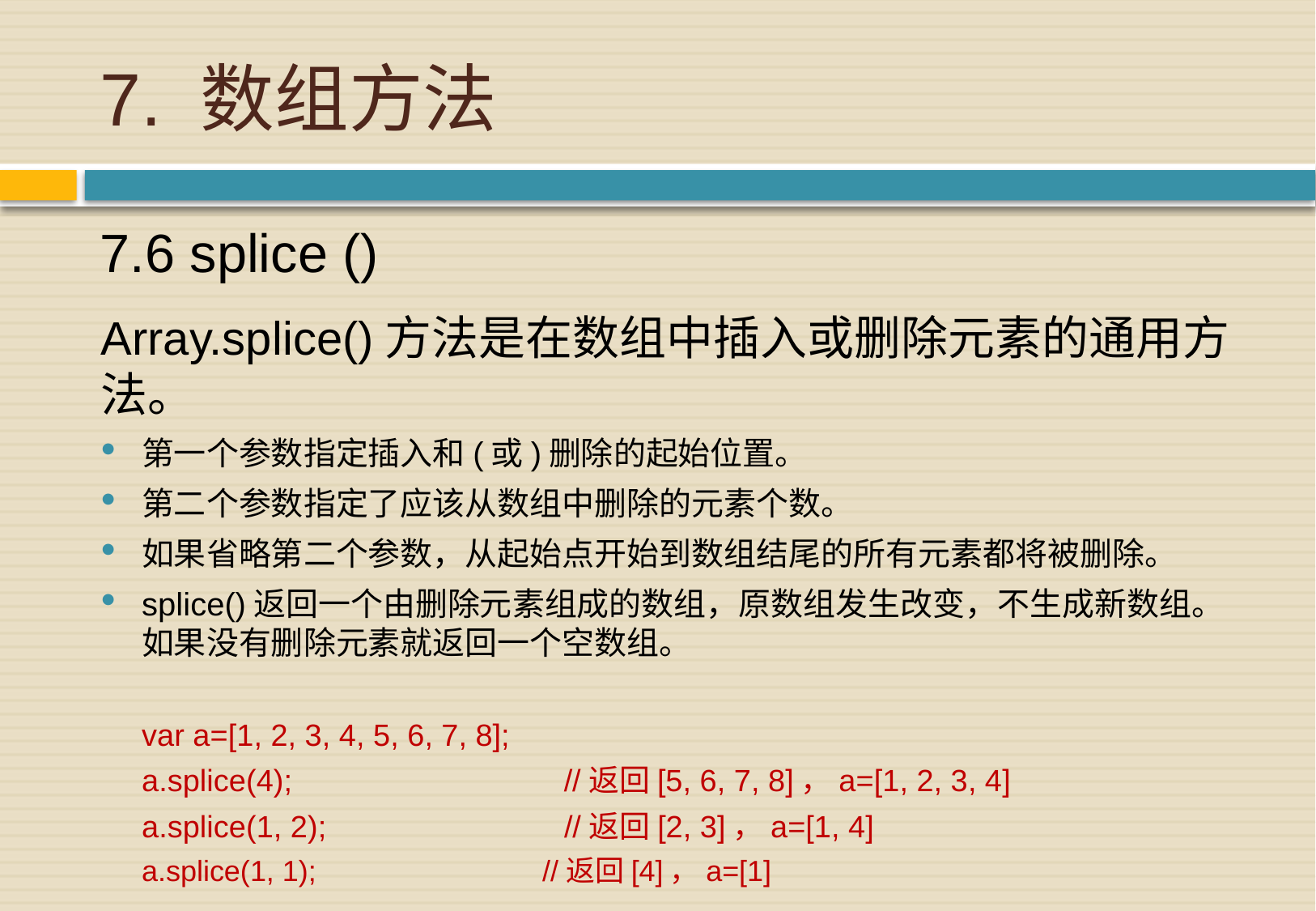

# 7. 数组方法
7.6 splice ()
Array.splice()方法是在数组中插入或删除元素的通用方法。
第一个参数指定插入和(或)删除的起始位置。
第二个参数指定了应该从数组中删除的元素个数。
如果省略第二个参数，从起始点开始到数组结尾的所有元素都将被删除。
splice()返回一个由删除元素组成的数组，原数组发生改变，不生成新数组。如果没有删除元素就返回一个空数组。

var a=[1, 2, 3, 4, 5, 6, 7, 8];
a.splice(4);                                //返回[5, 6, 7, 8]，a=[1, 2, 3, 4]
a.splice(1, 2);                            //返回[2, 3]，a=[1, 4]
a.splice(1, 1);                            //返回[4]，a=[1]